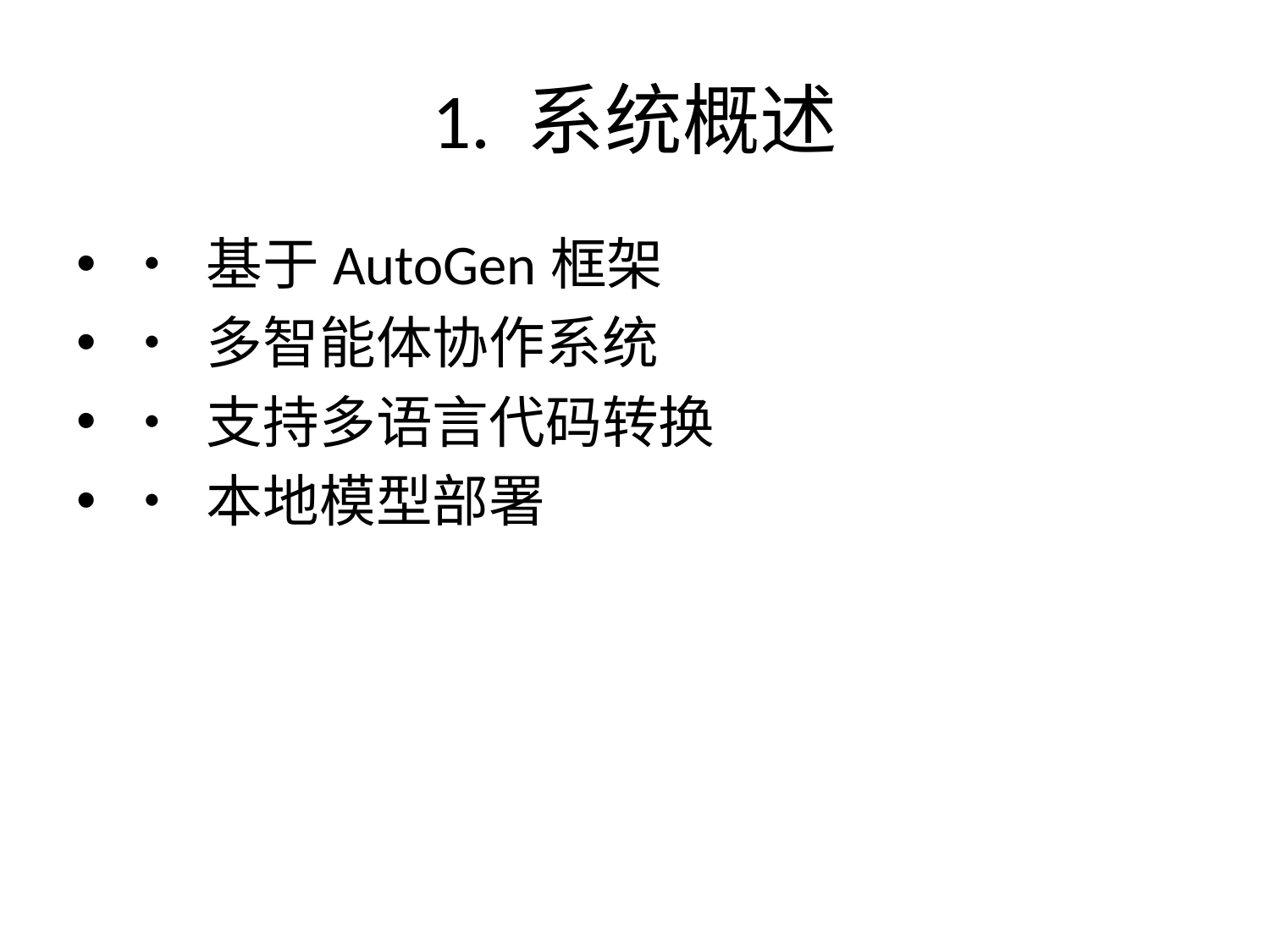

# 1. 系统概述
• 基于AutoGen框架
• 多智能体协作系统
• 支持多语言代码转换
• 本地模型部署